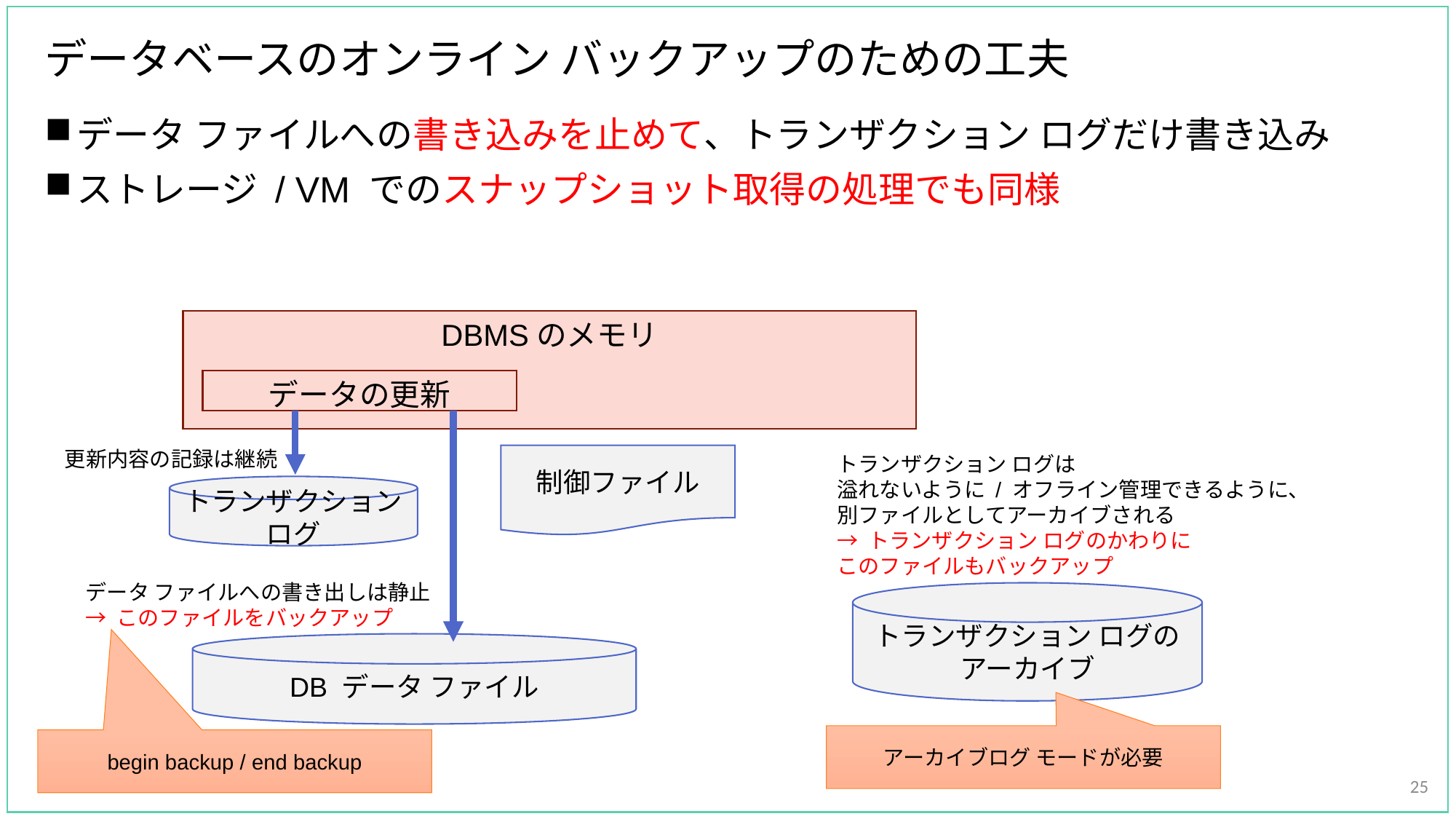

# データベースのオンライン バックアップのための工夫
データ ファイルへの書き込みを止めて、トランザクション ログだけ書き込み
ストレージ / VM でのスナップショット取得の処理でも同様
DBMSのメモリ
データの更新
更新内容の記録は継続
制御ファイル
トランザクション ログは
溢れないように / オフライン管理できるように、
別ファイルとしてアーカイブされる
→ トランザクション ログのかわりに
このファイルもバックアップ
トランザクション
ログ
データ ファイルへの書き出しは静止
→ このファイルをバックアップ
トランザクション ログの
アーカイブ
DB データ ファイル
アーカイブログ モードが必要
begin backup / end backup
25